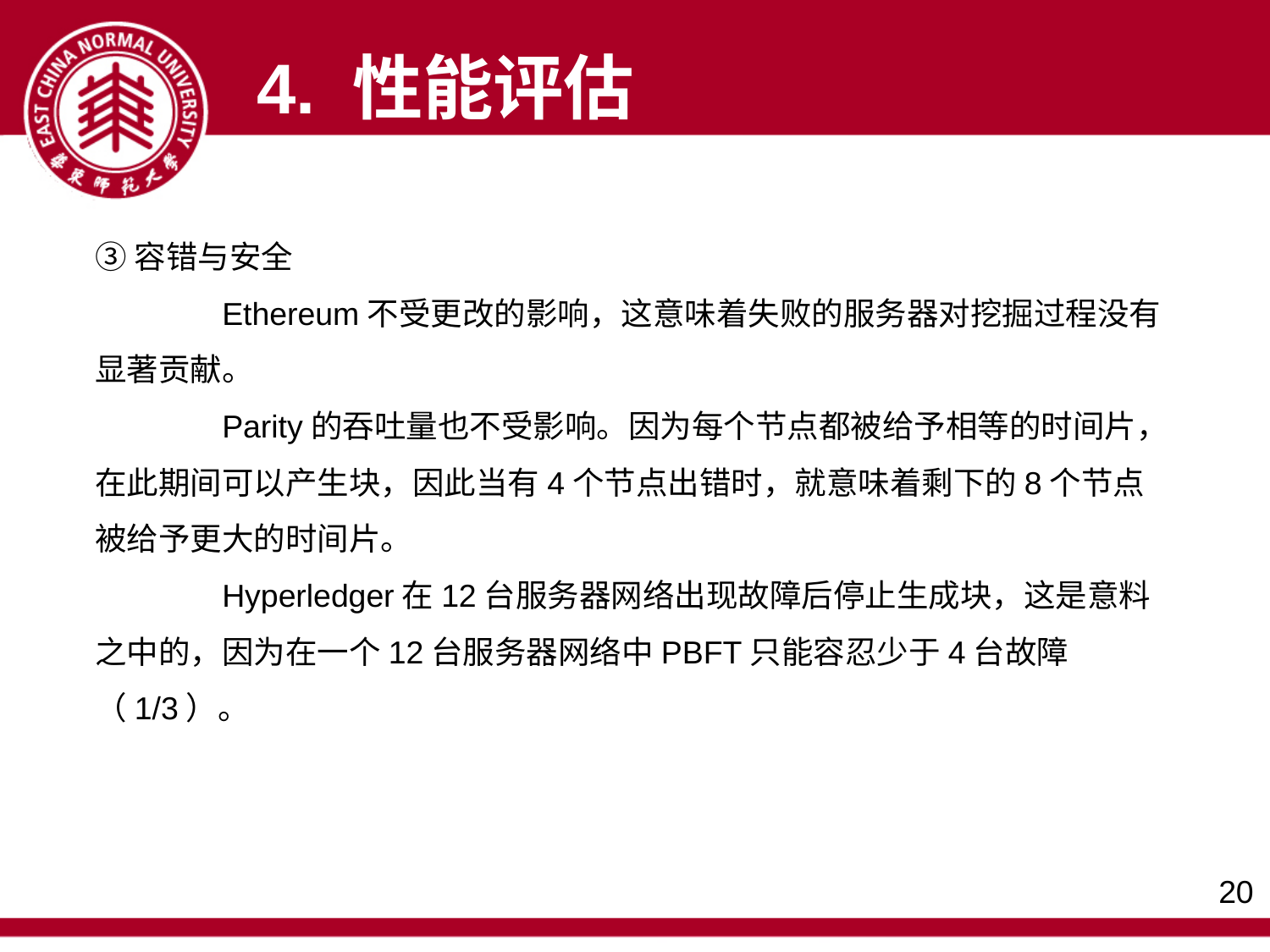

4. 性能评估
③容错与安全
	Ethereum不受更改的影响，这意味着失败的服务器对挖掘过程没有显著贡献。
	Parity的吞吐量也不受影响。因为每个节点都被给予相等的时间片，在此期间可以产生块，因此当有4个节点出错时，就意味着剩下的8个节点被给予更大的时间片。
	Hyperledger在12台服务器网络出现故障后停止生成块，这是意料之中的，因为在一个12台服务器网络中PBFT只能容忍少于4台故障（1/3）。
20